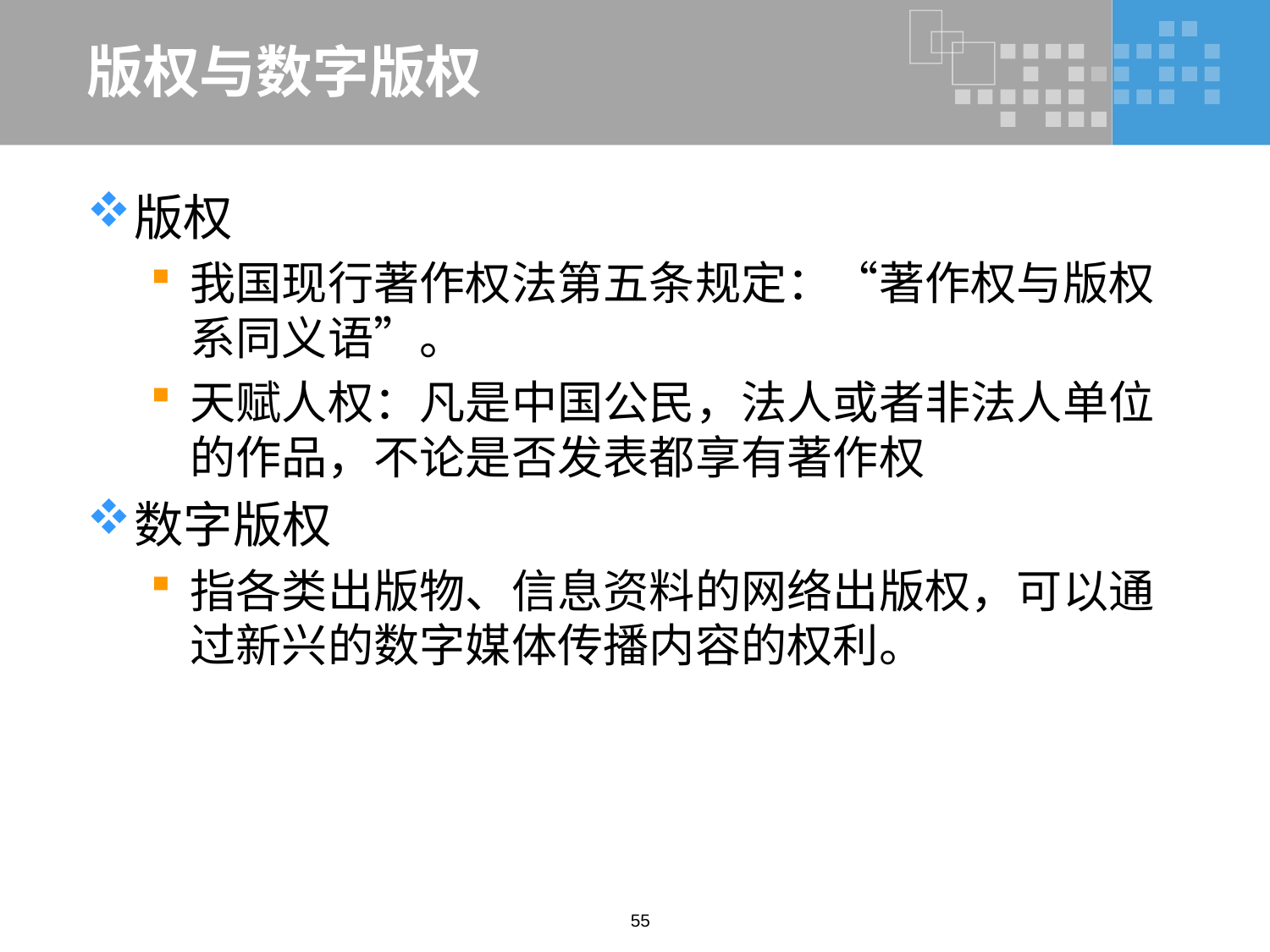

# 版权与数字版权
版权
我国现行著作权法第五条规定：“著作权与版权系同义语”。
天赋人权：凡是中国公民，法人或者非法人单位的作品，不论是否发表都享有著作权
数字版权
指各类出版物、信息资料的网络出版权，可以通过新兴的数字媒体传播内容的权利。
55